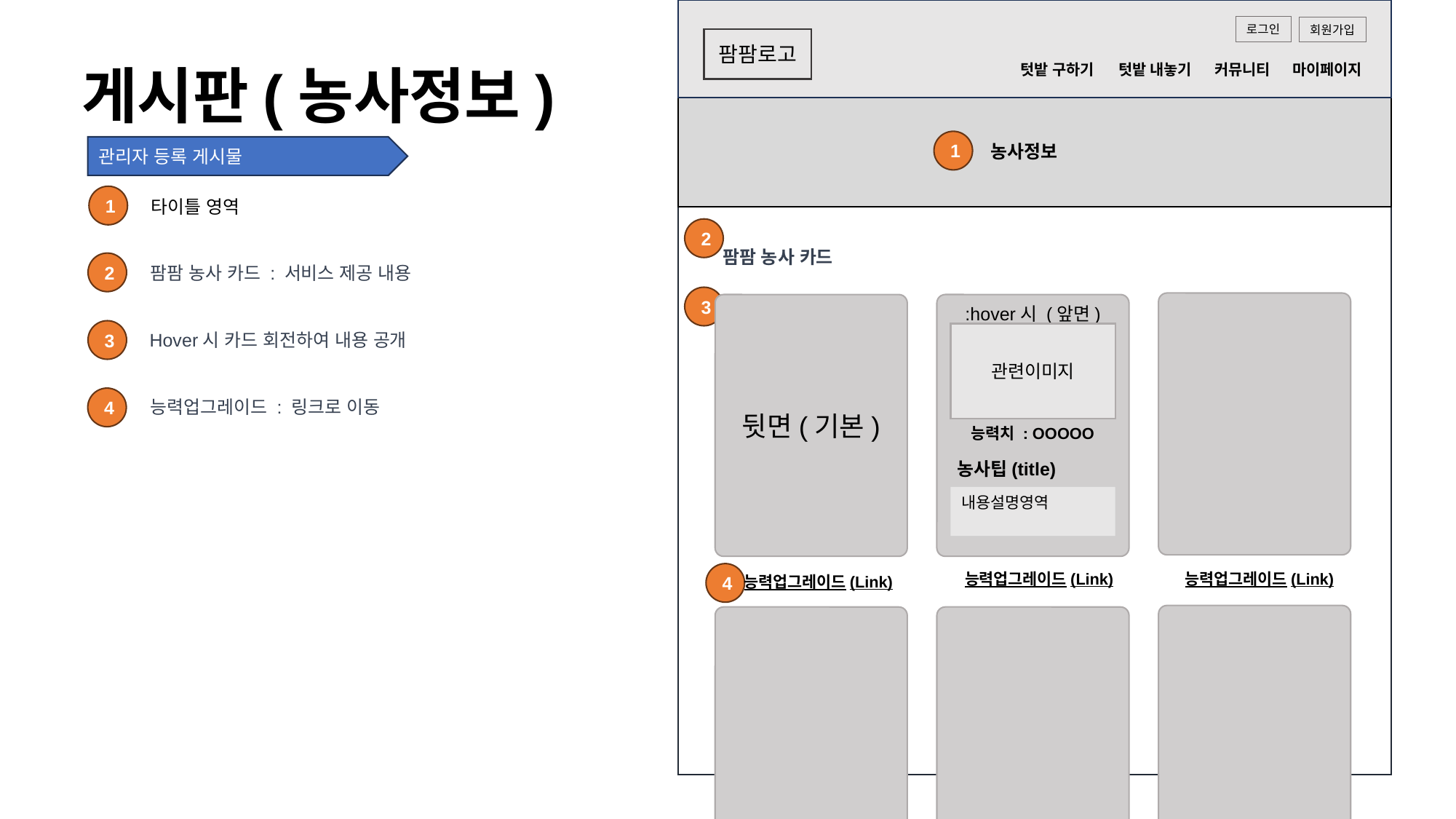

회원가입
로그인
로그인
회원가입
팜팜로고

게시판(농사정보)
텃밭 구하기
텃밭 내놓기
커뮤니티
마이페이지

1
농사정보
관리자 등록 게시물
1
타이틀 영역
2
팜팜 농사 카드
2
팜팜 농사 카드 : 서비스 제공 내용
3

뒷면(기본)
:hover시 (앞면)
3
Hover시 카드 회전하여 내용 공개
관련이미지
4
능력업그레이드 : 링크로 이동
능력치 : OOOOO
농사팁(title)
내용설명영역

4
능력업그레이드(Link)
능력업그레이드(Link)
능력업그레이드(Link)